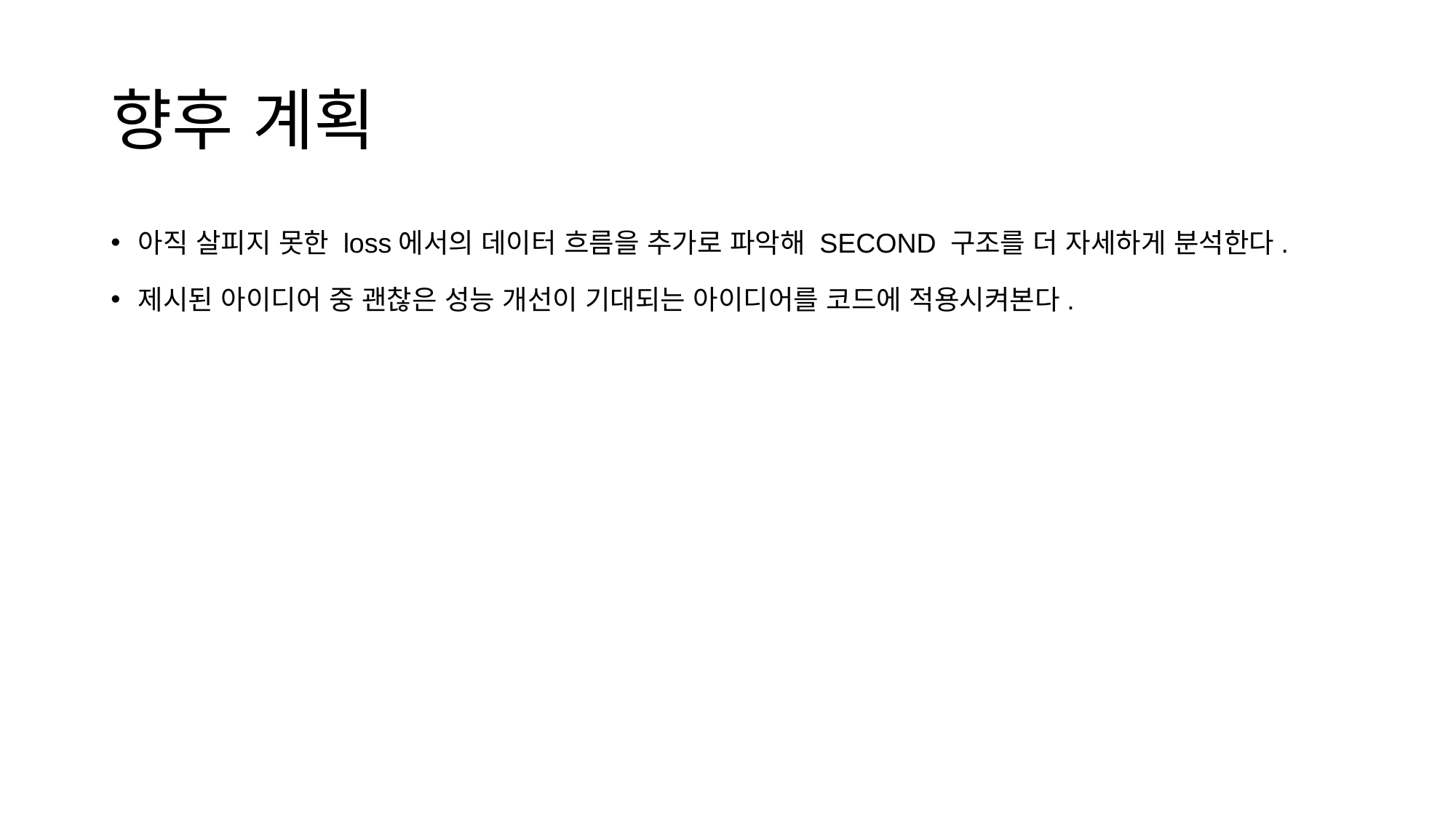

# 향후 계획
아직 살피지 못한 loss에서의 데이터 흐름을 추가로 파악해 SECOND 구조를 더 자세하게 분석한다.
제시된 아이디어 중 괜찮은 성능 개선이 기대되는 아이디어를 코드에 적용시켜본다.